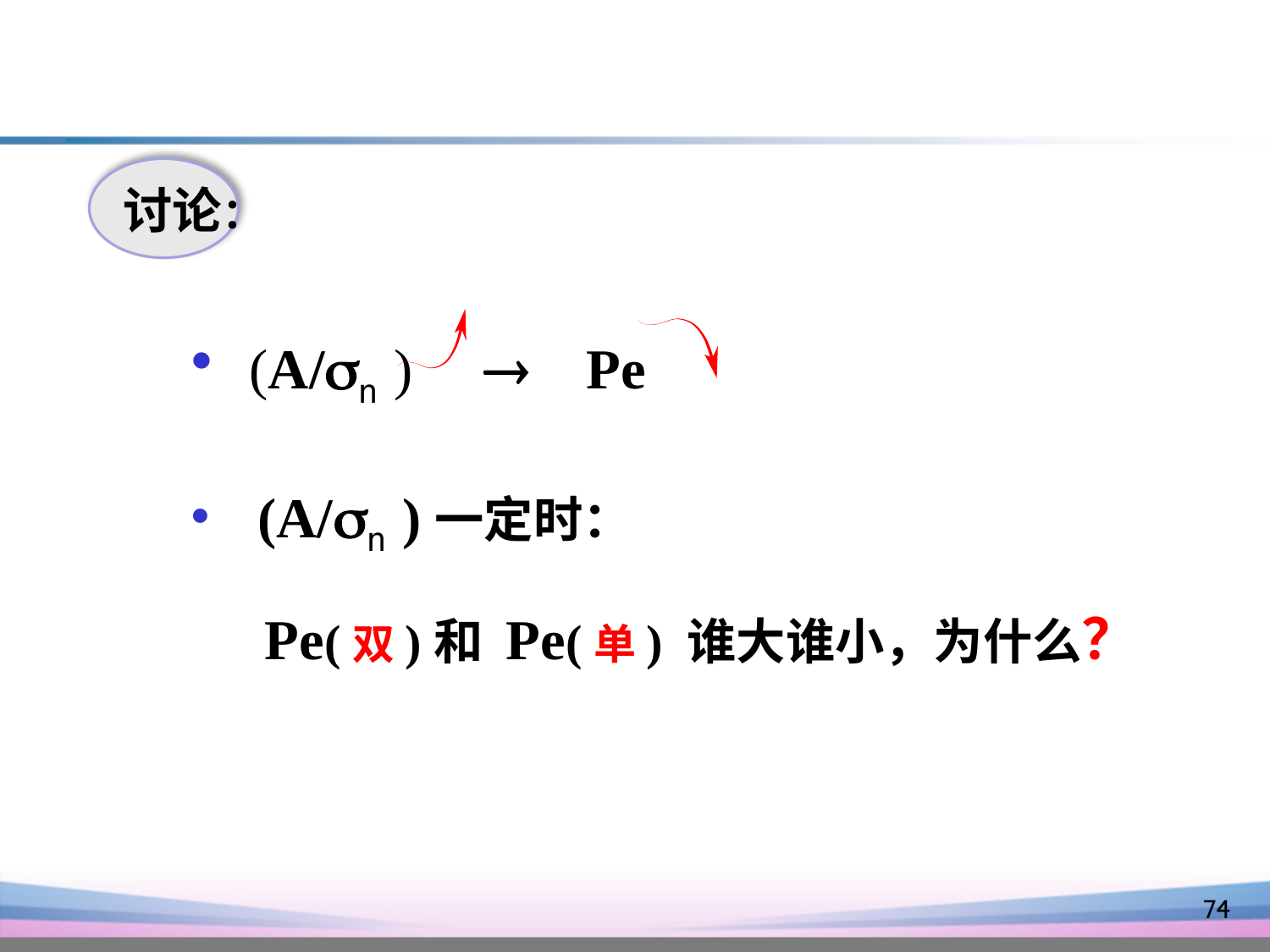

讨论：

  (A/σn )     →    Pe
   (A/σn )一定时：
      Pe(双)和 Pe(单) 谁大谁小，为什么？
74